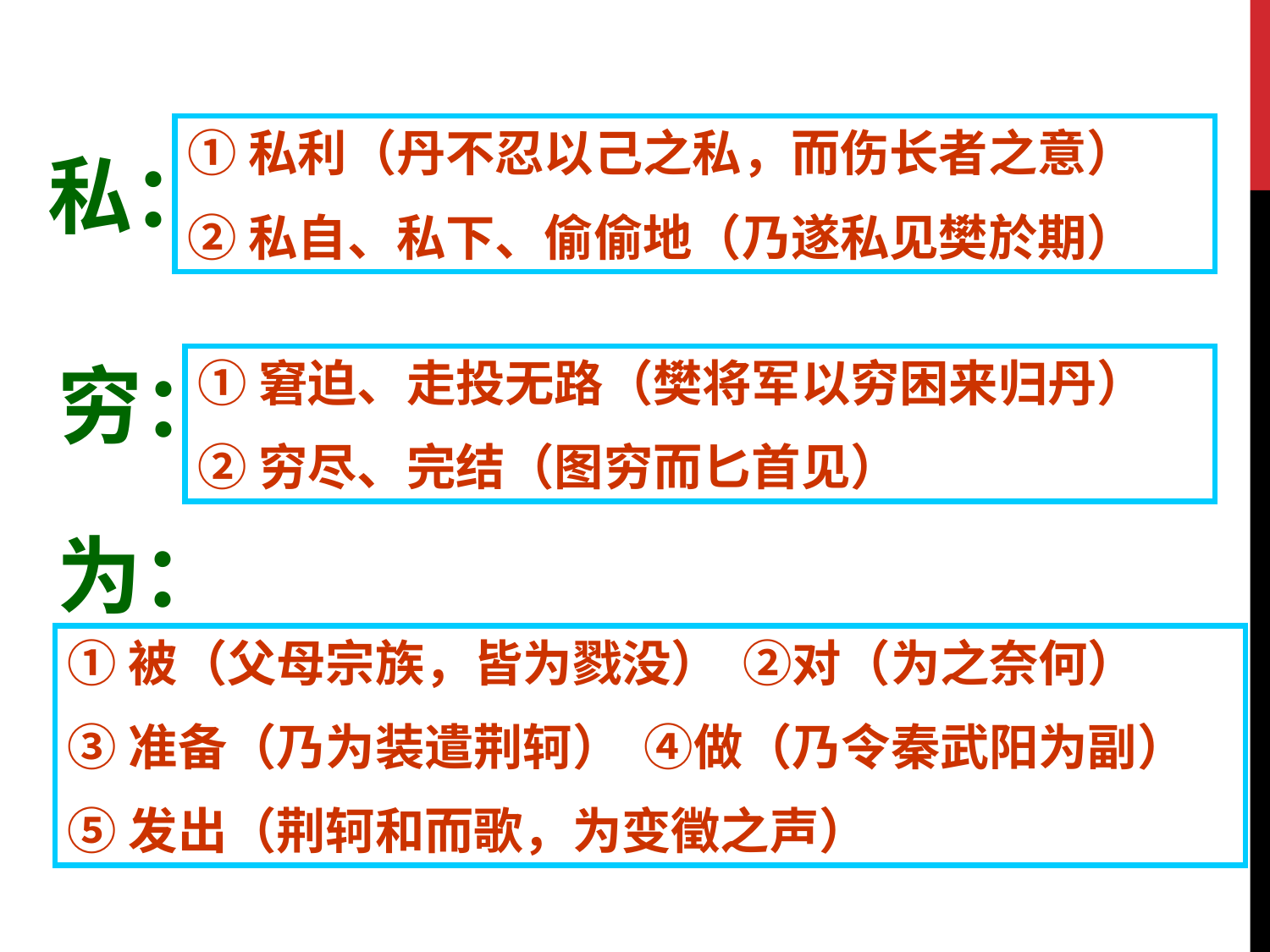

①私利（丹不忍以己之私，而伤长者之意）
②私自、私下、偷偷地（乃遂私见樊於期）
私：
穷：
①窘迫、走投无路（樊将军以穷困来归丹）
②穷尽、完结（图穷而匕首见）
为：
①被（父母宗族，皆为戮没）  ②对（为之奈何）
③准备（乃为装遣荆轲）  ④做（乃令秦武阳为副）
⑤发出（荆轲和而歌，为变徵之声）